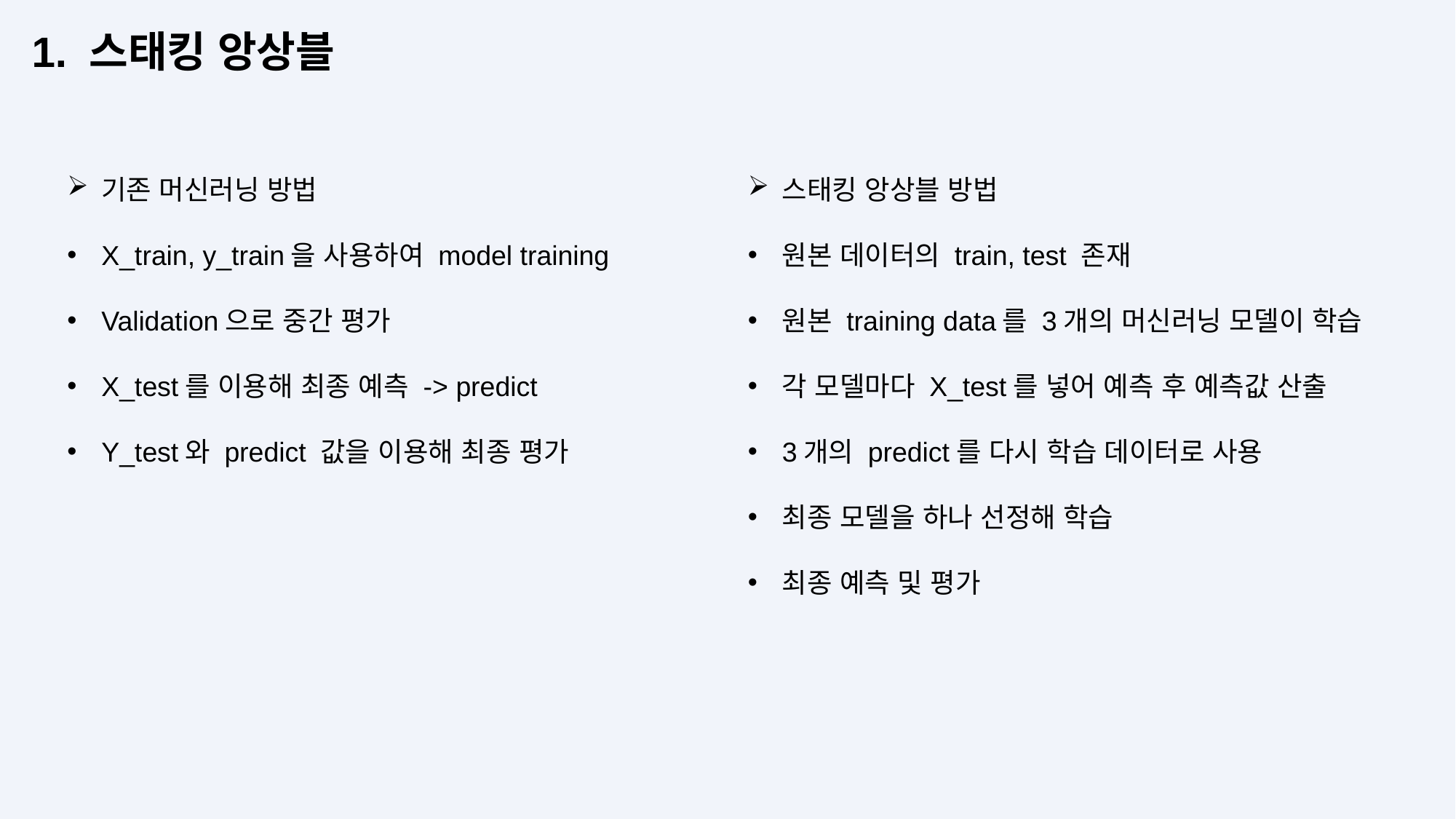

1. 스태킹 앙상블
기존 머신러닝 방법
X_train, y_train을 사용하여 model training
Validation으로 중간 평가
X_test를 이용해 최종 예측 -> predict
Y_test와 predict 값을 이용해 최종 평가
스태킹 앙상블 방법
원본 데이터의 train, test 존재
원본 training data를 3개의 머신러닝 모델이 학습
각 모델마다 X_test를 넣어 예측 후 예측값 산출
3개의 predict를 다시 학습 데이터로 사용
최종 모델을 하나 선정해 학습
최종 예측 및 평가